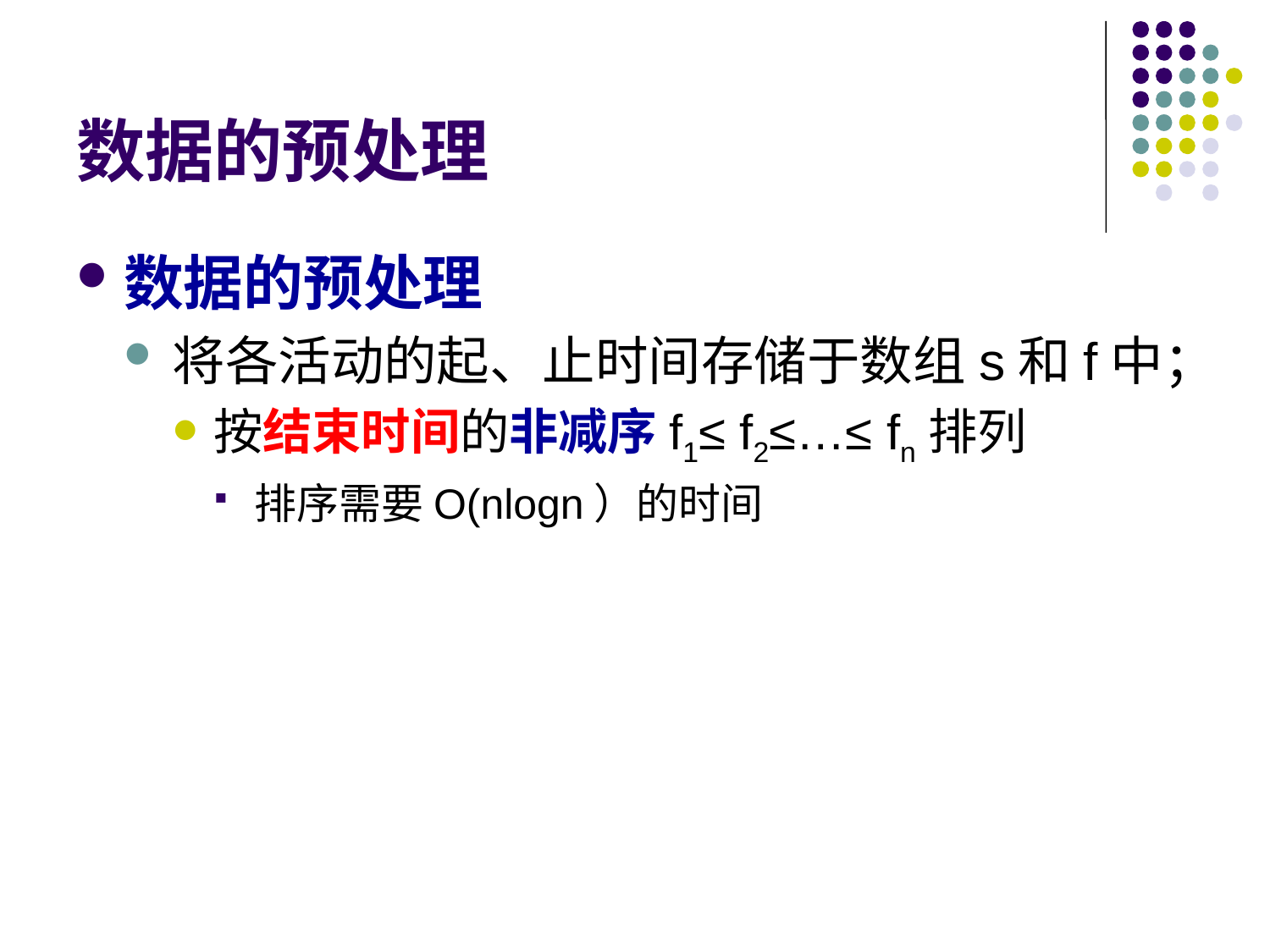

# 数据的预处理
数据的预处理
将各活动的起、止时间存储于数组s和f中；
按结束时间的非减序f1≤ f2≤…≤ fn排列
排序需要O(nlogn）的时间